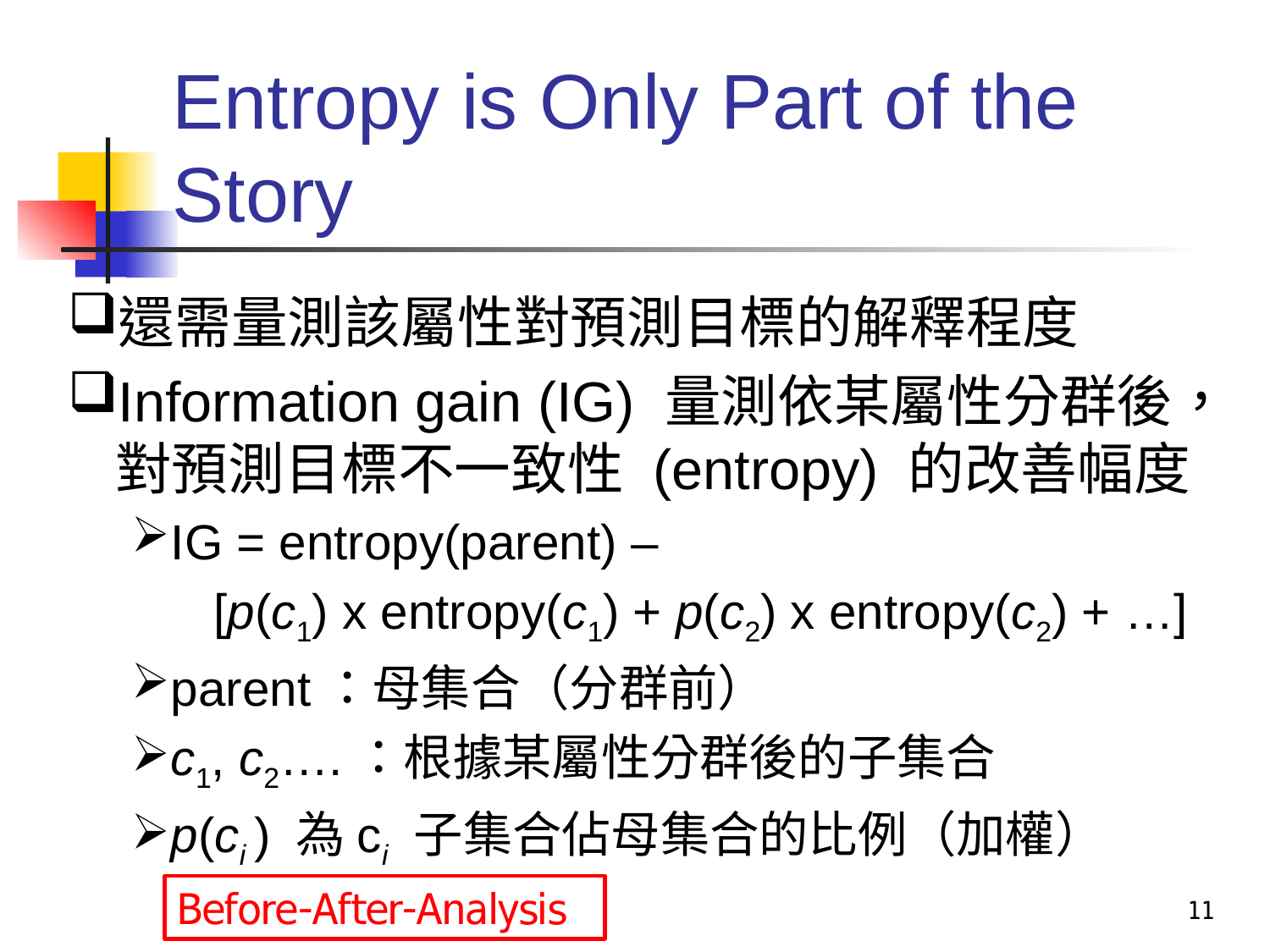

# Entropy is Only Part of the Story
還需量測該屬性對預測目標的解釋程度
Information gain (IG) 量測依某屬性分群後，對預測目標不一致性 (entropy) 的改善幅度
IG = entropy(parent) –
      [p(c1) x entropy(c1) + p(c2) x entropy(c2) + …]
parent：母集合（分群前）
c1, c2….：根據某屬性分群後的子集合
p(ci ) 為ci 子集合佔母集合的比例（加權）

11
Before-After-Analysis